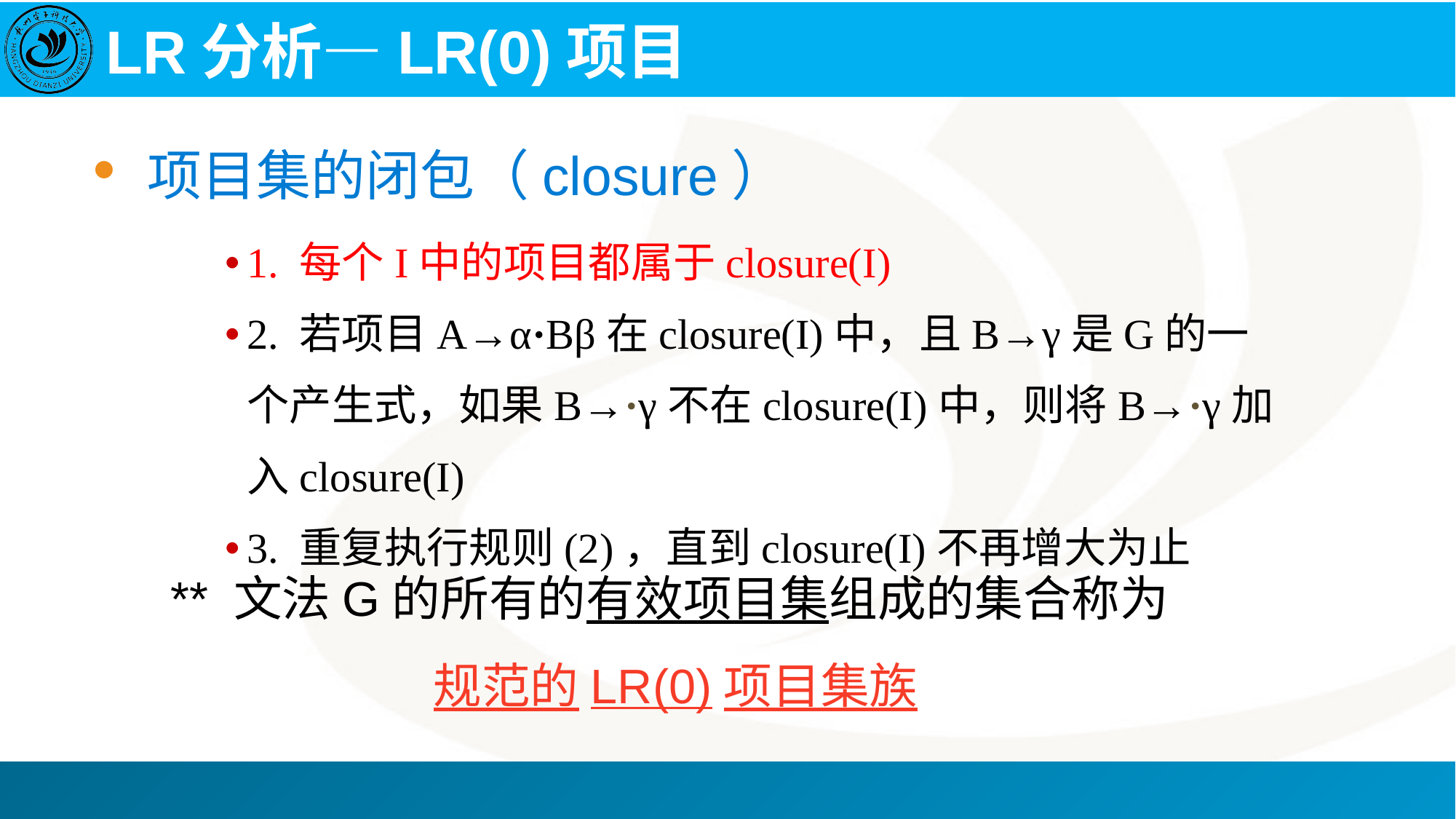

# LR分析—LR(0)项目
项目集的闭包（closure）
1. 每个I中的项目都属于closure(I)
2. 若项目A→α·Bβ在closure(I)中，且B→γ是G的一个产生式，如果B→·γ不在closure(I)中，则将B→·γ加入closure(I)
3. 重复执行规则(2)，直到closure(I)不再增大为止
** 文法G的所有的有效项目集组成的集合称为
                       规范的LR(0)项目集族
40